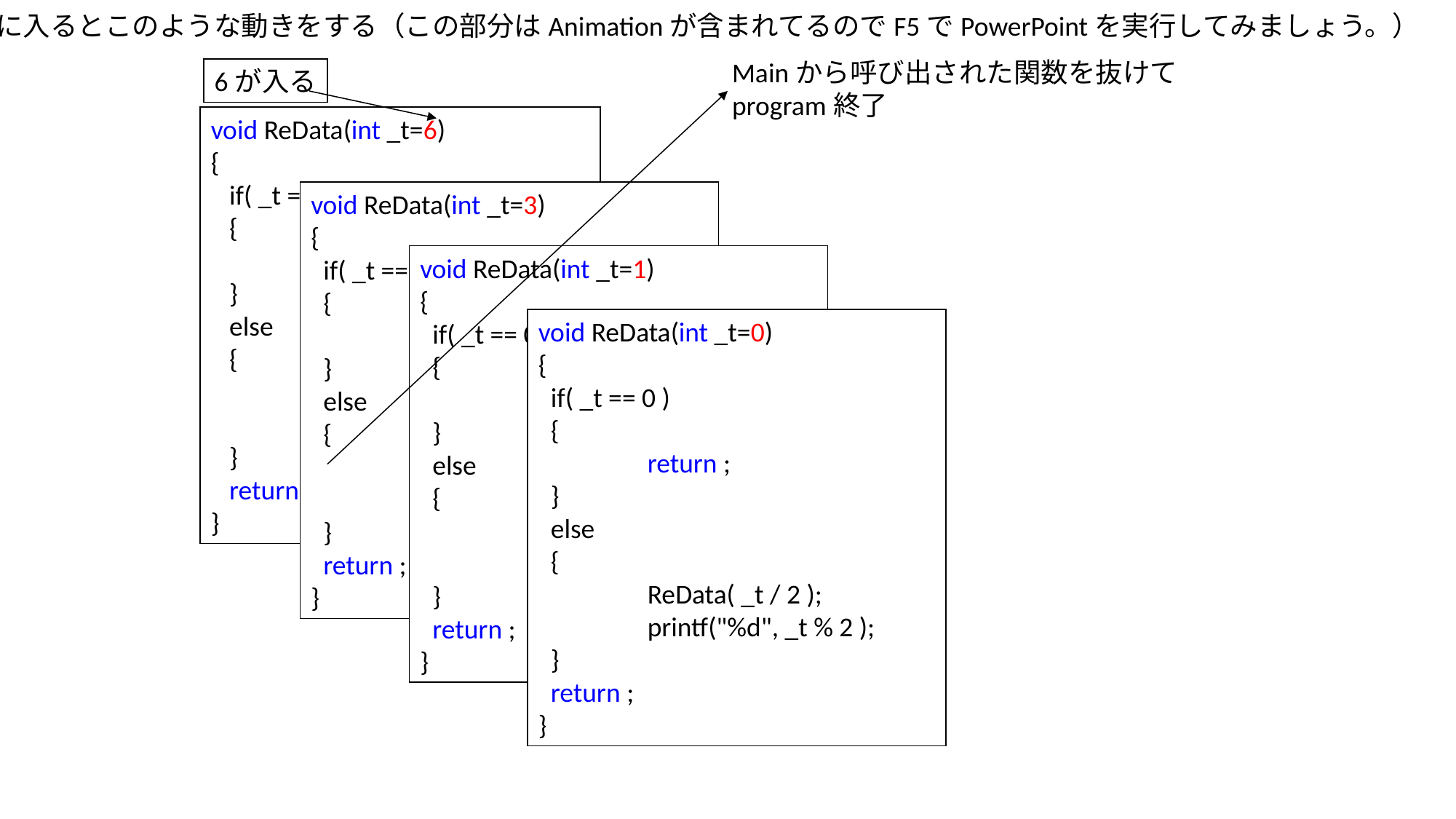

・関数に入るとこのような動きをする（この部分はAnimationが含まれてるのでF5でPowerPointを実行してみましょう。）
Mainから呼び出された関数を抜けて
program終了
6が入る

void ReData(int _t=6)
{
   if( _t == 0 )
   {
	return ;
   }
   else
   {
	ReData( _t / 2 );
	printf("%d", _t % 2 );
   }
   return ;
}
void ReData(int _t=3)
{
  if( _t == 0 )
  {
	return ;
  }
  else
  {
	ReData( _t / 2 );
	printf("%d", _t % 2 );
  }
  return ;
}
void ReData(int _t=1)
{
  if( _t == 0 )
  {
	return ;
  }
  else
  {
	ReData( _t / 2 );
	printf("%d", _t % 2 );
  }
  return ;
}
void ReData(int _t=0)
{
  if( _t == 0 )
  {
	return ;
  }
  else
  {
	ReData( _t / 2 );
	printf("%d", _t % 2 );
  }
  return ;
}